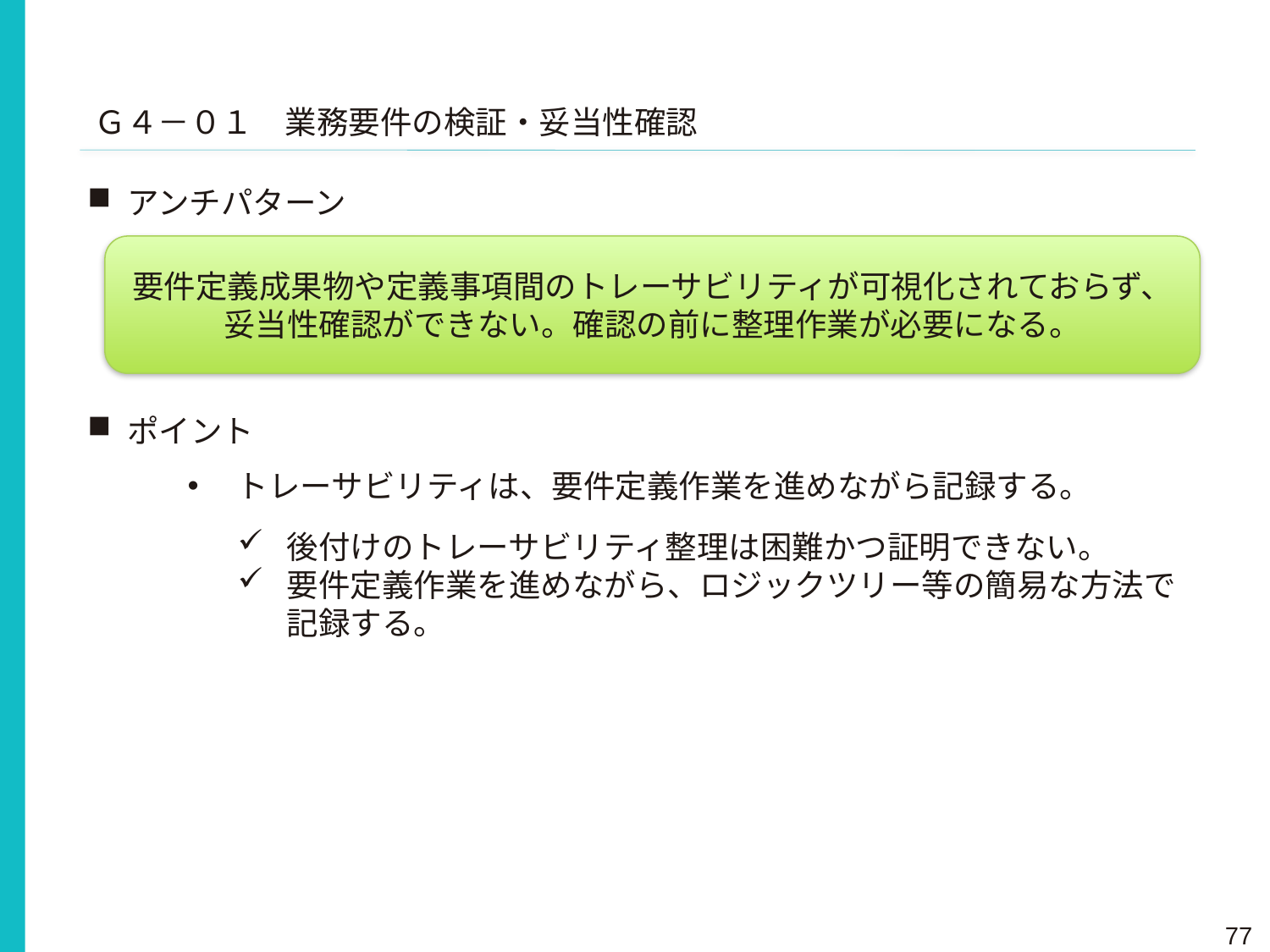

Ｇ４－０１　業務要件の検証・妥当性確認
アンチパターン

ポイント

トレーサビリティは、要件定義作業を進めながら記録する。

後付けのトレーサビリティ整理は困難かつ証明できない。
要件定義作業を進めながら、ロジックツリー等の簡易な方法で記録する。

要件定義成果物や定義事項間のトレーサビリティが可視化されておらず、
妥当性確認ができない。確認の前に整理作業が必要になる。
77